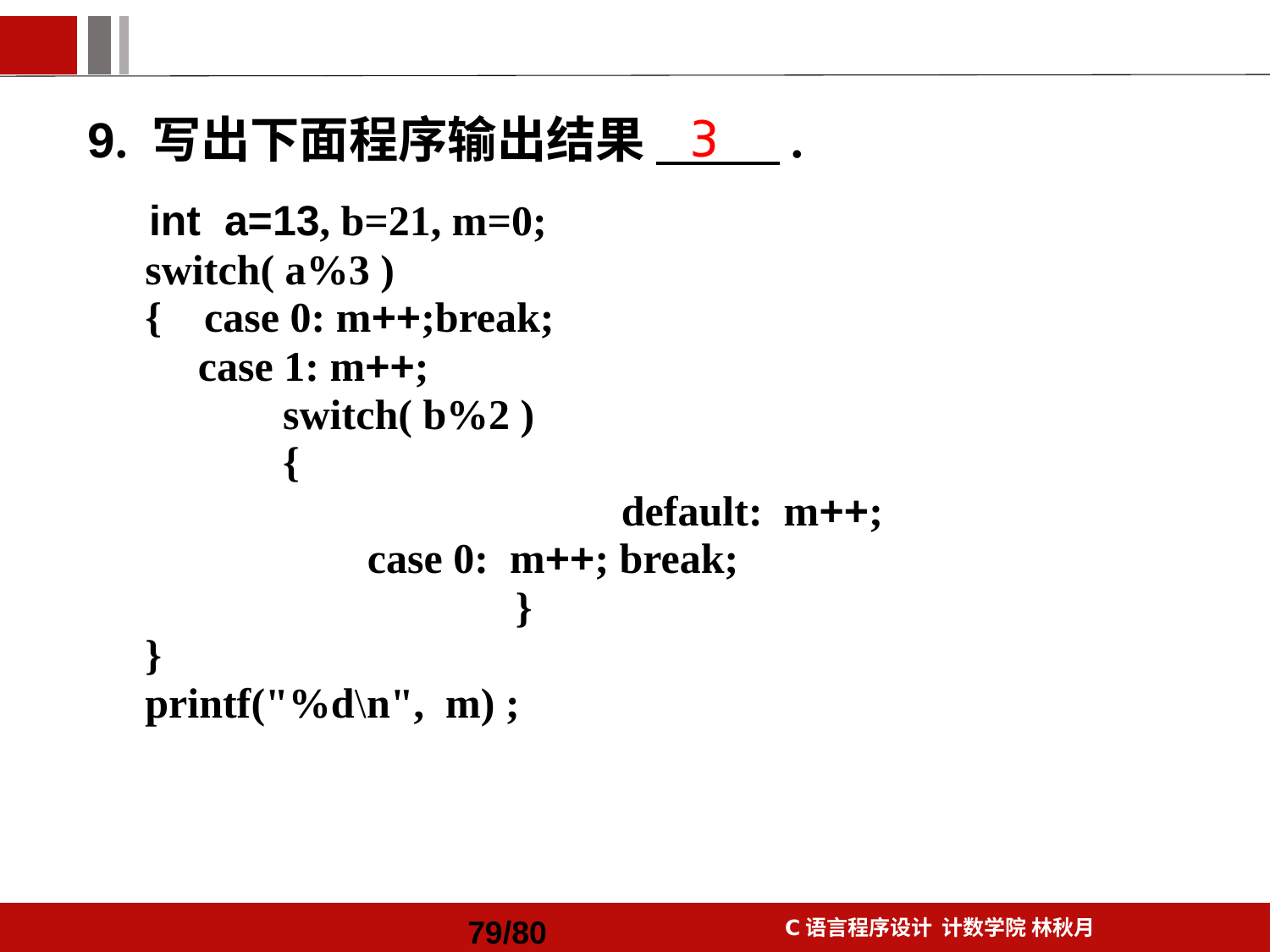

# 9. 写出下面程序输出结果            .
3
   int  a=13, b=21, m=0;
   switch( a%3 )
   {    case 0: m++;break;
        case 1: m++;
                switch( b%2 )
                {
				default:  m++;
                   	case 0:  m++; break;
			  }
   }
   printf("%d\n",  m) ;